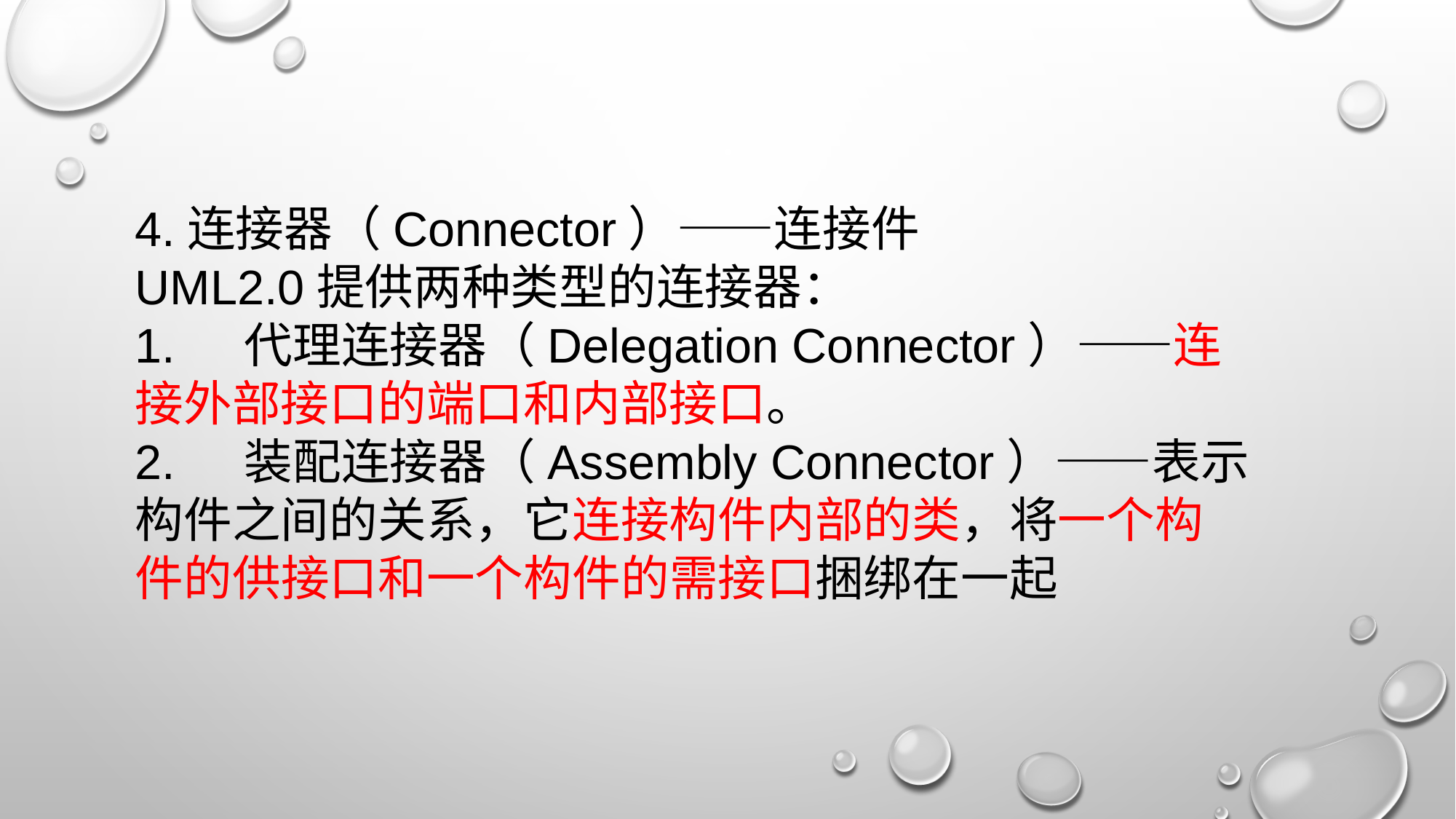

4.连接器（Connector）——连接件
UML2.0提供两种类型的连接器：
1.	代理连接器（Delegation Connector）——连接外部接口的端口和内部接口。
2.	装配连接器（Assembly Connector）——表示构件之间的关系，它连接构件内部的类，将一个构件的供接口和一个构件的需接口捆绑在一起